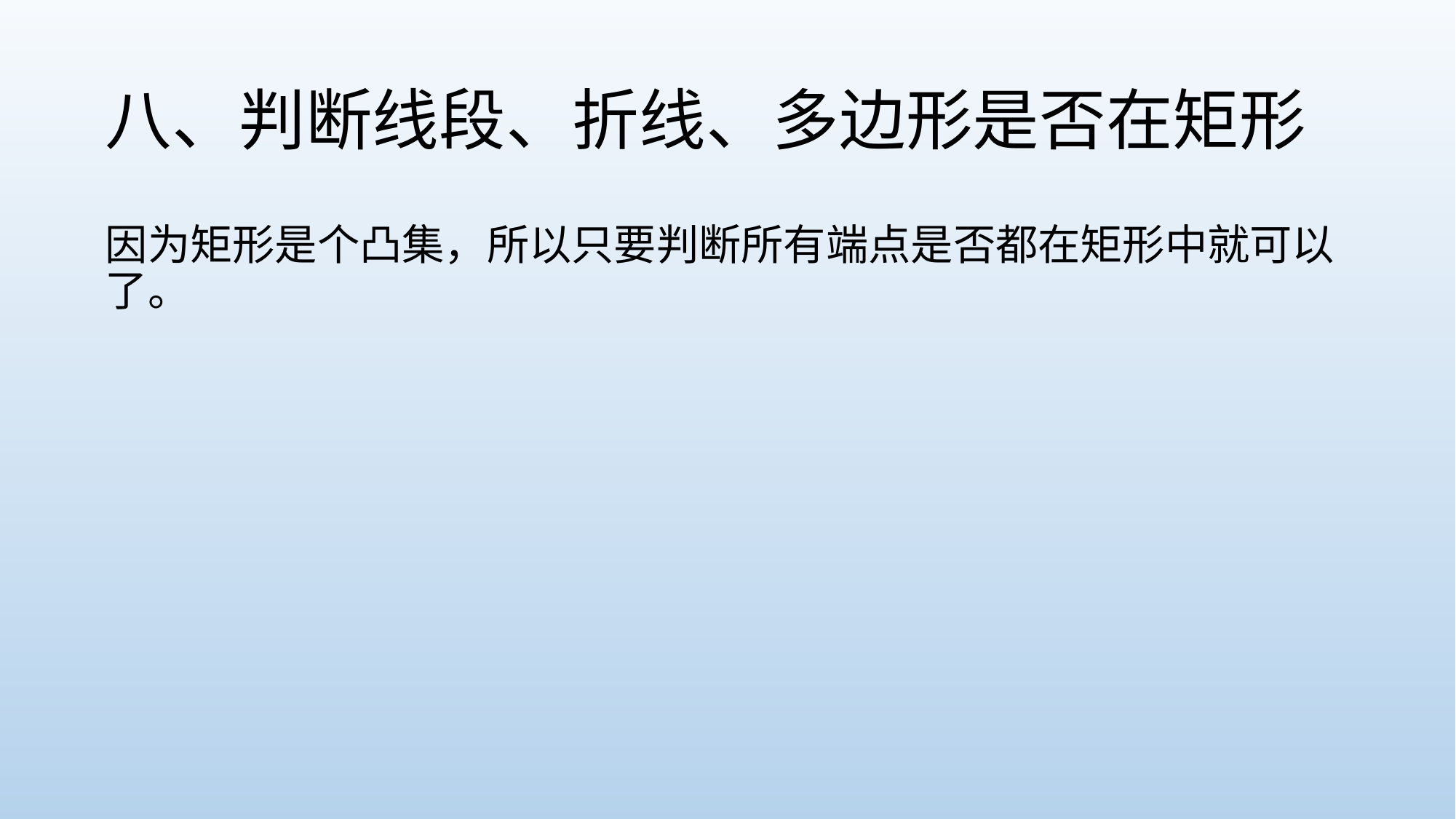

# 八、判断线段、折线、多边形是否在矩形
因为矩形是个凸集，所以只要判断所有端点是否都在矩形中就可以了。